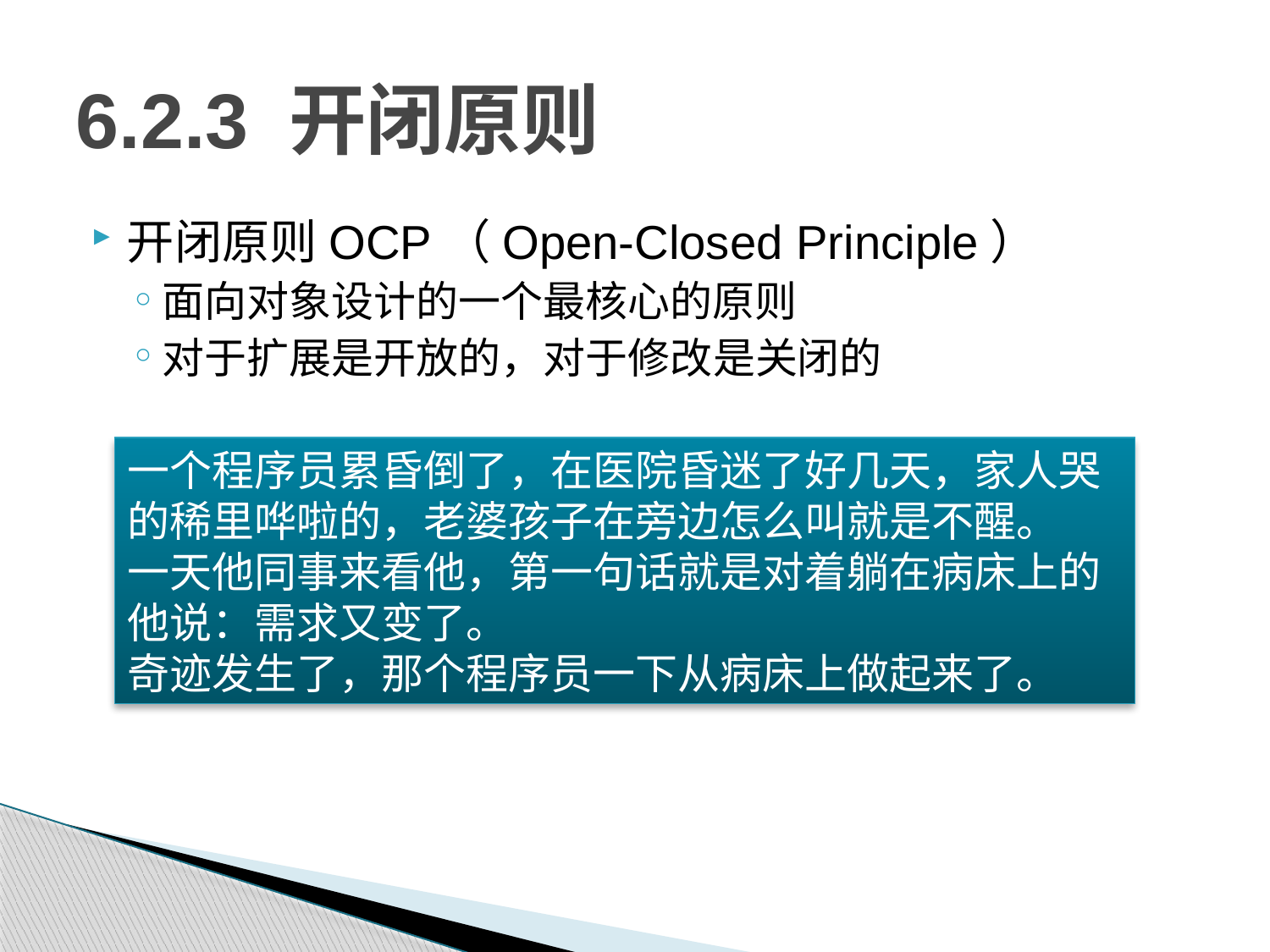

# 6.2.3 开闭原则
开闭原则OCP（Open-Closed Principle）
面向对象设计的一个最核心的原则
对于扩展是开放的，对于修改是关闭的
一个程序员累昏倒了，在医院昏迷了好几天，家人哭的稀里哗啦的，老婆孩子在旁边怎么叫就是不醒。
一天他同事来看他，第一句话就是对着躺在病床上的他说：需求又变了。
奇迹发生了，那个程序员一下从病床上做起来了。